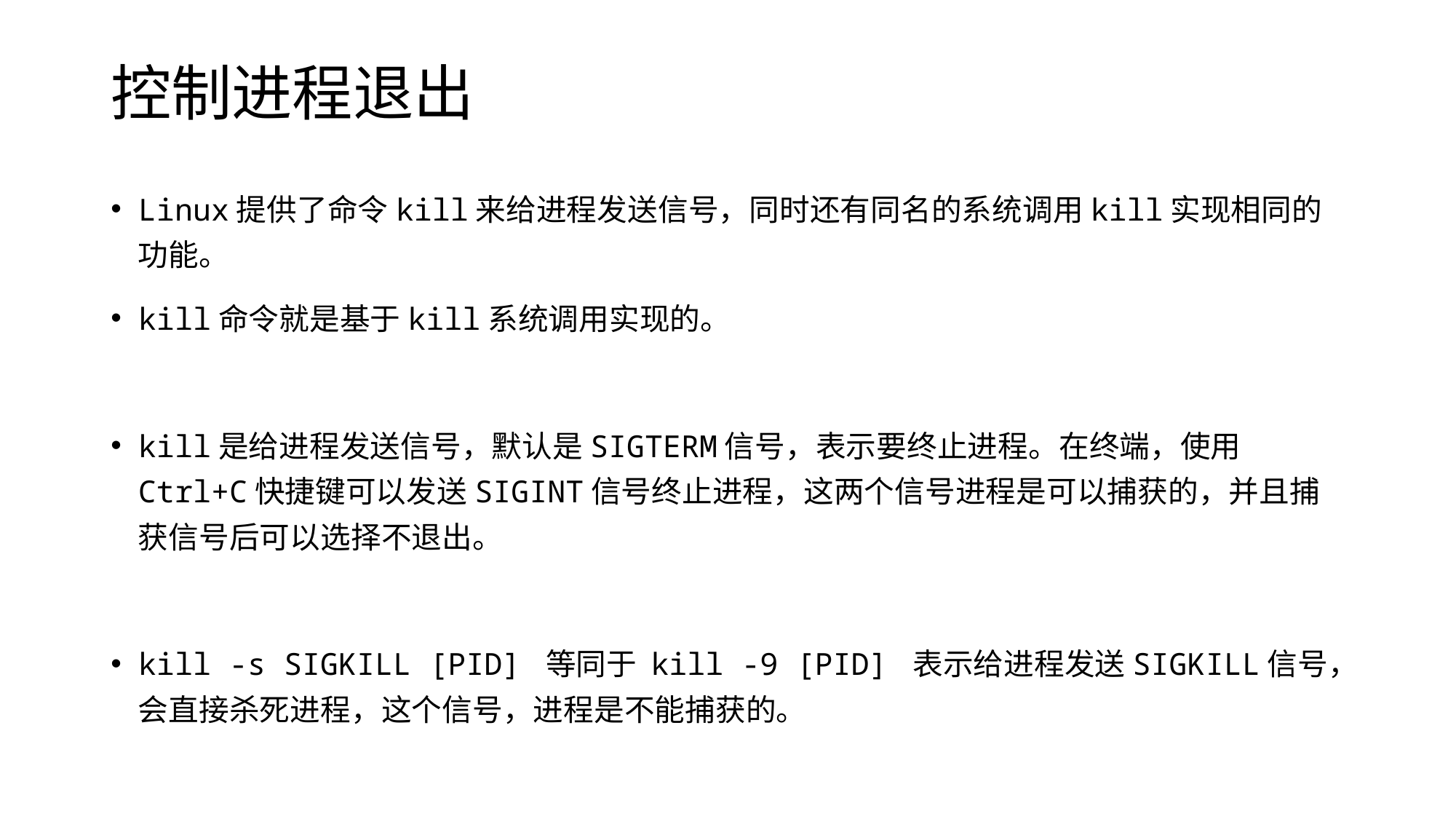

# 控制进程退出
Linux提供了命令kill来给进程发送信号，同时还有同名的系统调用kill实现相同的功能。
kill命令就是基于kill系统调用实现的。

kill是给进程发送信号，默认是SIGTERM信号，表示要终止进程。在终端，使用Ctrl+C快捷键可以发送SIGINT信号终止进程，这两个信号进程是可以捕获的，并且捕获信号后可以选择不退出。

kill -s SIGKILL [PID] 等同于 kill -9 [PID] 表示给进程发送SIGKILL信号，会直接杀死进程，这个信号，进程是不能捕获的。